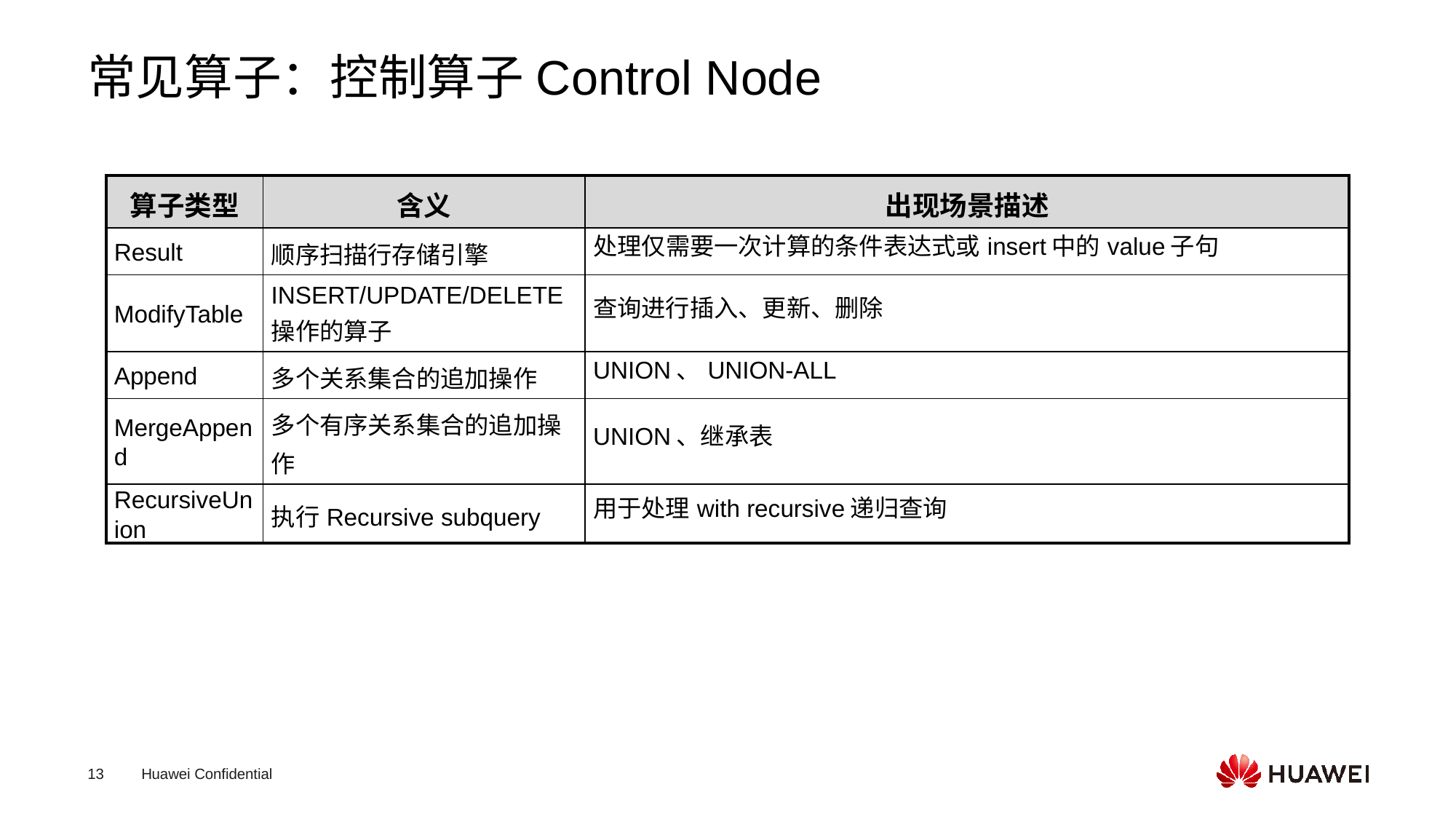

# 常见算子：控制算子Control Node
| 算子类型 | 含义 | 出现场景描述 |
| --- | --- | --- |
| Result | 顺序扫描行存储引擎 | 处理仅需要一次计算的条件表达式或insert中的value子句 |
| ModifyTable | INSERT/UPDATE/DELETE操作的算子 | 查询进行插入、更新、删除 |
| Append | 多个关系集合的追加操作 | UNION、UNION-ALL |
| MergeAppend | 多个有序关系集合的追加操作 | UNION、继承表 |
| RecursiveUnion | 执行Recursive subquery | 用于处理with recursive递归查询 |